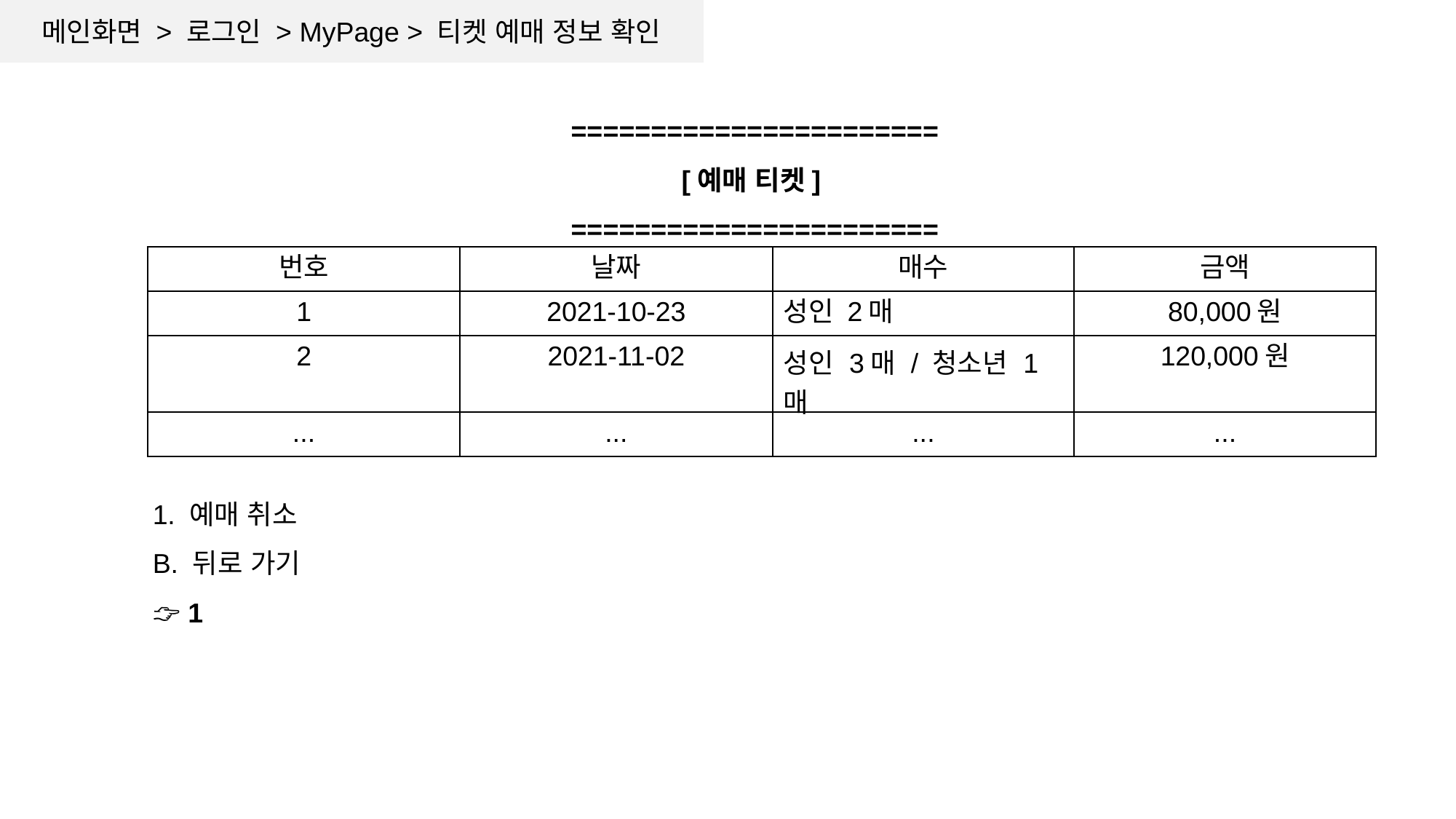

메인화면 > 로그인 > MyPage > 티켓 예매 정보 확인
=======================
[예매 티켓]
=======================
| 번호 | 날짜 | 매수 | 금액 |
| --- | --- | --- | --- |
| 1 | 2021-10-23 | 성인 2매 | 80,000원 |
| 2 | 2021-11-02 | 성인 3매 / 청소년 1매 | 120,000원 |
| ... | ... | ... | ... |
1. 예매 취소
B. 뒤로 가기
👉 1